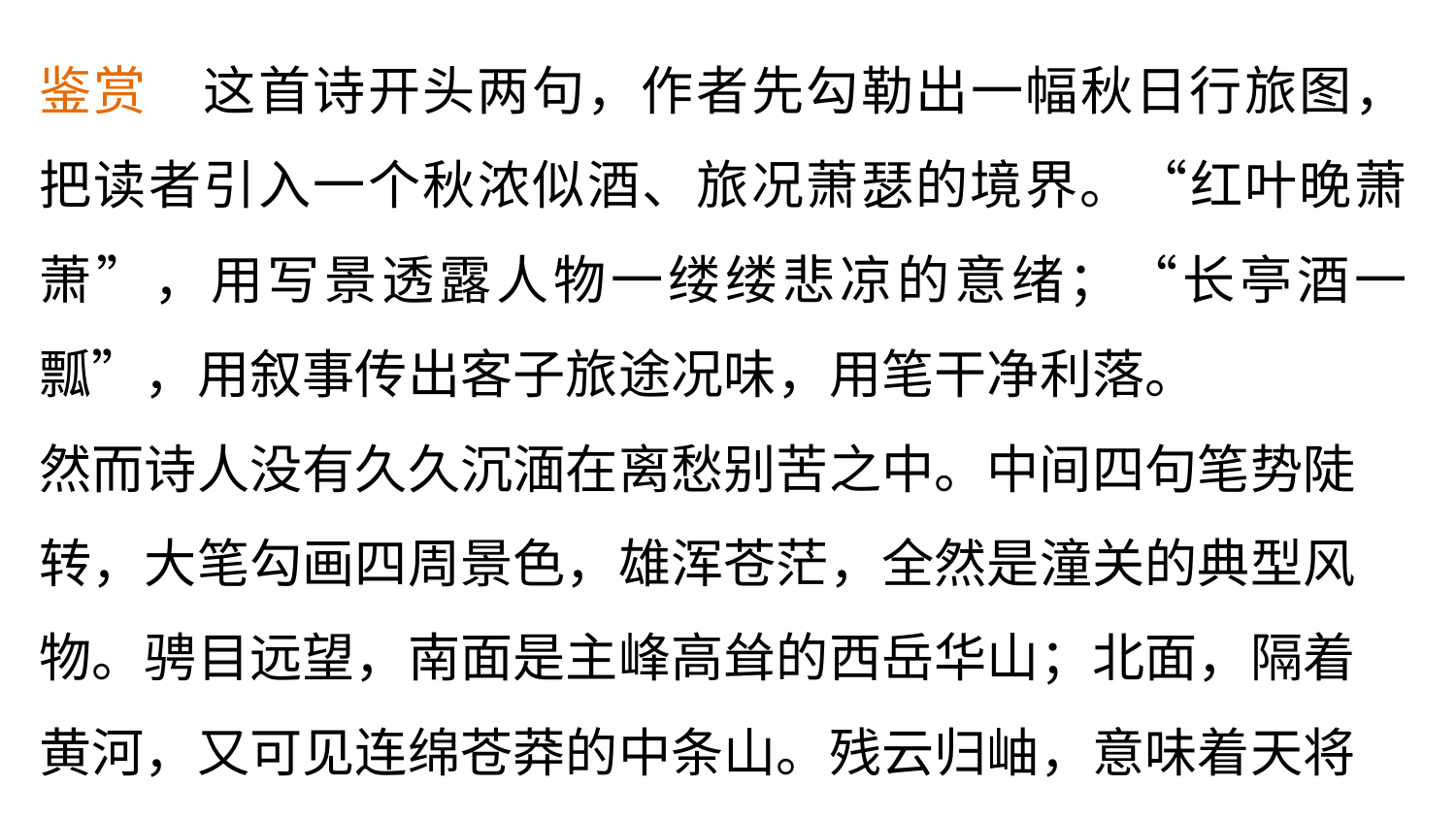

鉴赏　这首诗开头两句，作者先勾勒出一幅秋日行旅图，把读者引入一个秋浓似酒、旅况萧瑟的境界。“红叶晚萧萧”，用写景透露人物一缕缕悲凉的意绪；“长亭酒一瓢”，用叙事传出客子旅途况味，用笔干净利落。
然而诗人没有久久沉湎在离愁别苦之中。中间四句笔势陡转，大笔勾画四周景色，雄浑苍茫，全然是潼关的典型风物。骋目远望，南面是主峰高耸的西岳华山；北面，隔着黄河，又可见连绵苍莽的中条山。残云归岫，意味着天将放晴；